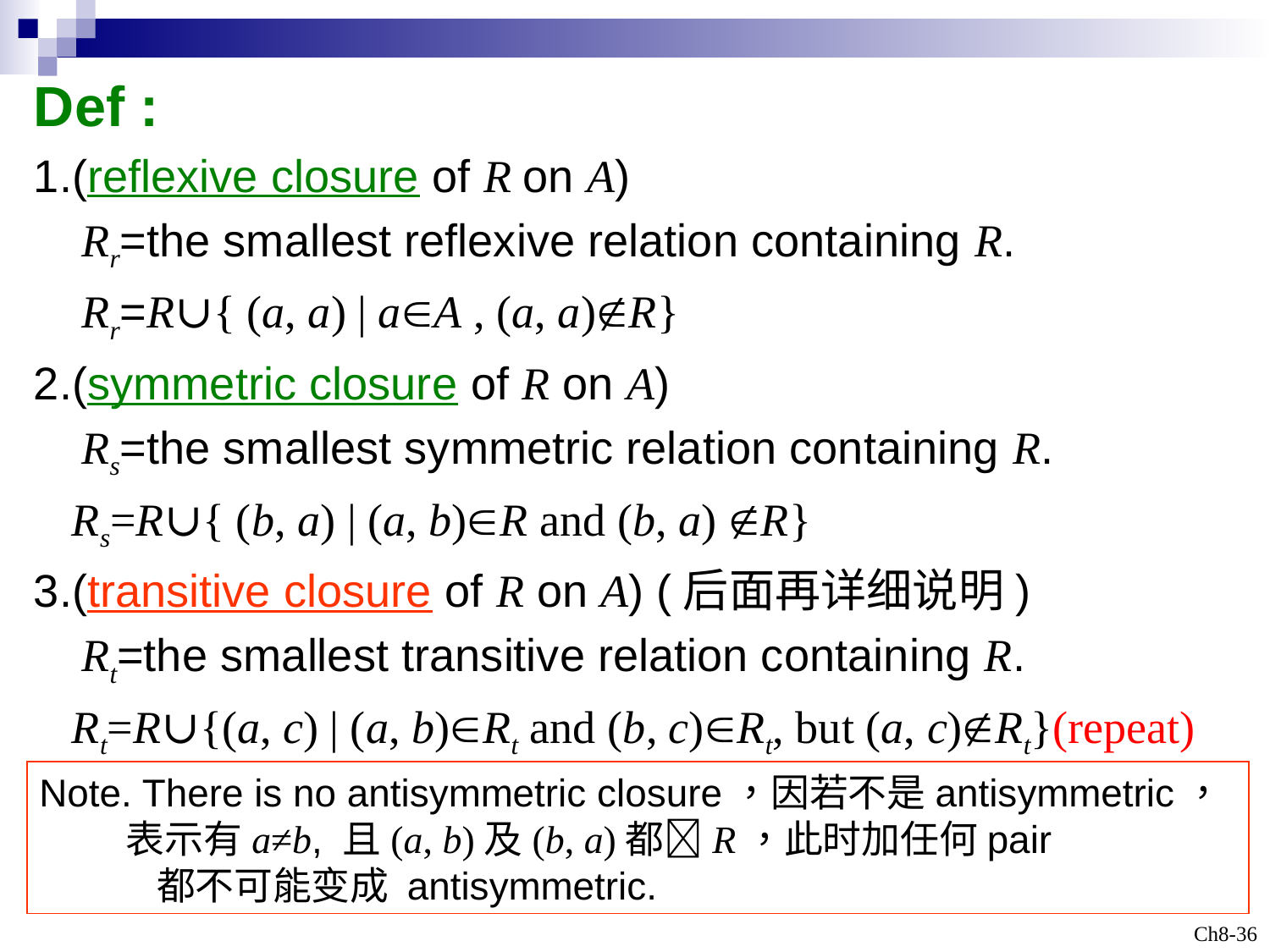

Def :
1.(reflexive closure of R on A)
  	Rr=the smallest reflexive relation containing R.
  	Rr=R∪{ (a, a) | a∈A , (a, a)∉R}
2.(symmetric closure of R on A)
	Rs=the smallest symmetric relation containing R.
   Rs=R∪{ (b, a) | (a, b)∈R and (b, a) ∉R}
3.(transitive closure of R on A) (后面再详细说明)
	Rt=the smallest transitive relation containing R.
   Rt=R∪{(a, c) | (a, b)∈Rt and (b, c)∈Rt, but (a, c)∉Rt}(repeat)
Note. There is no antisymmetric closure，因若不是antisymmetric，
          表示有a≠b, 且(a, b)及(b, a)都∈R，此时加任何pair
          都不可能变成 antisymmetric.
Ch8-36